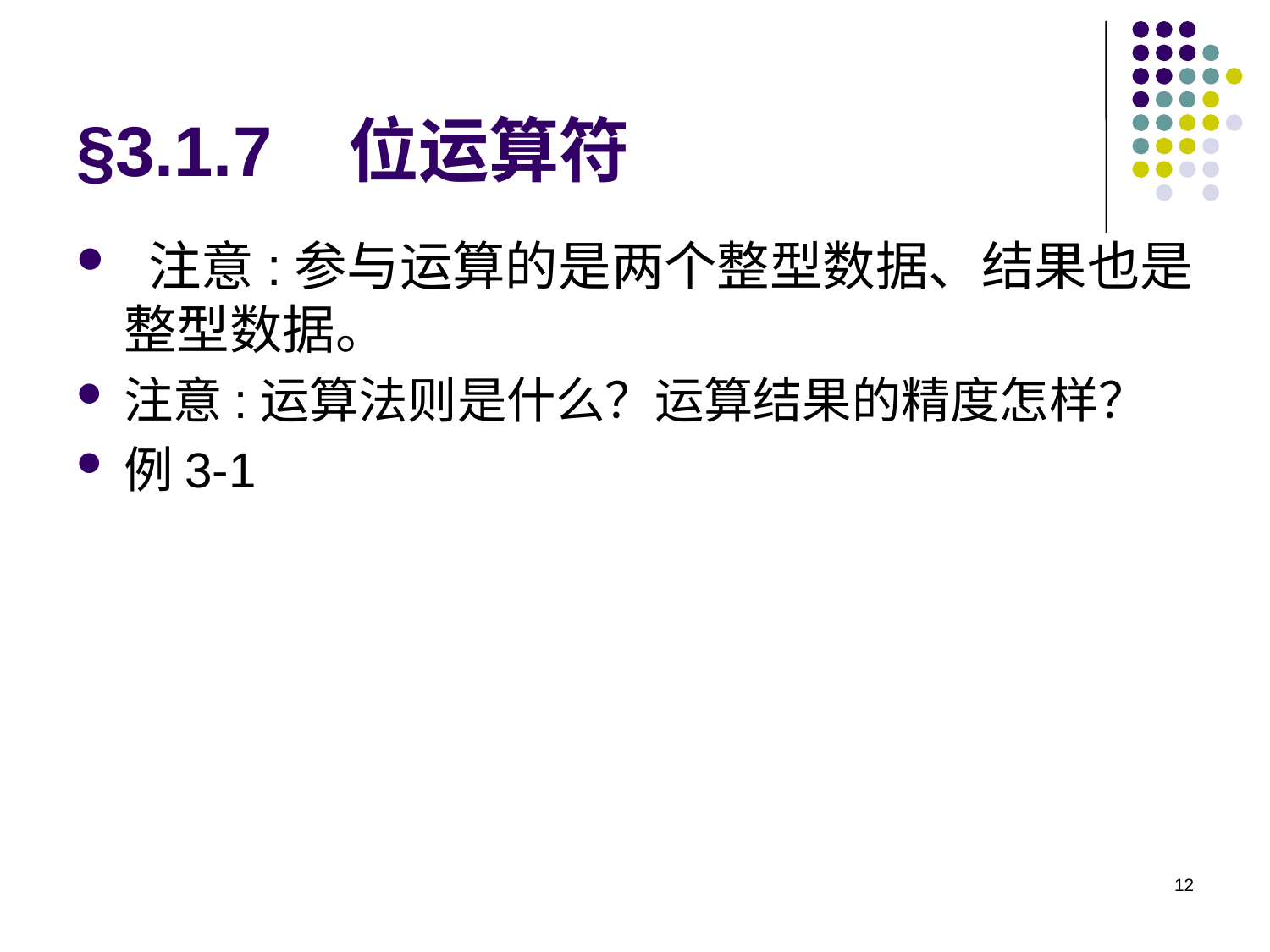

# §3.1.7   位运算符
 注意:参与运算的是两个整型数据、结果也是整型数据。
注意:运算法则是什么？运算结果的精度怎样？
例3-1
12